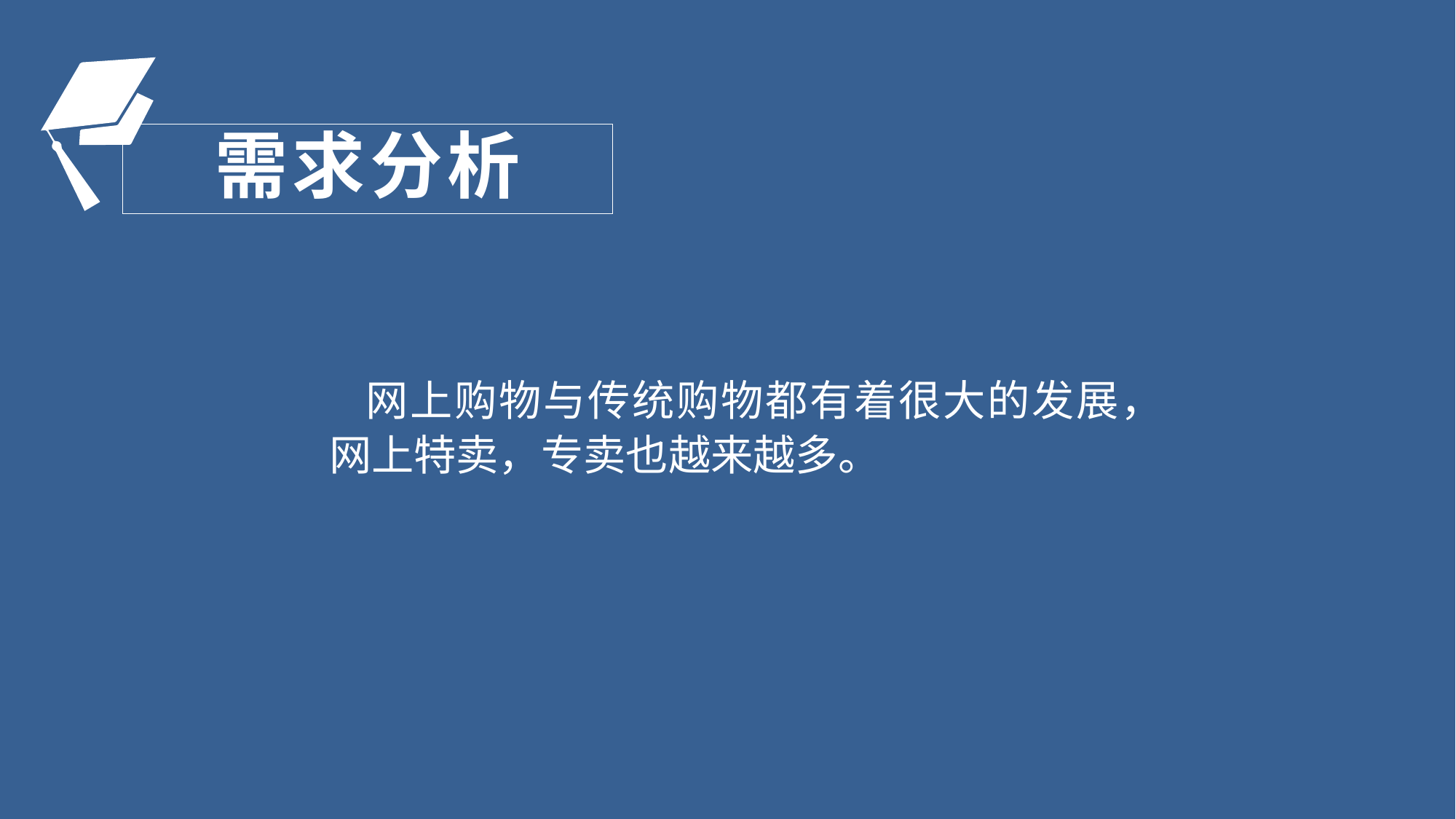

需求分析
网上购物与传统购物都有着很大的发展，网上特卖，专卖也越来越多。